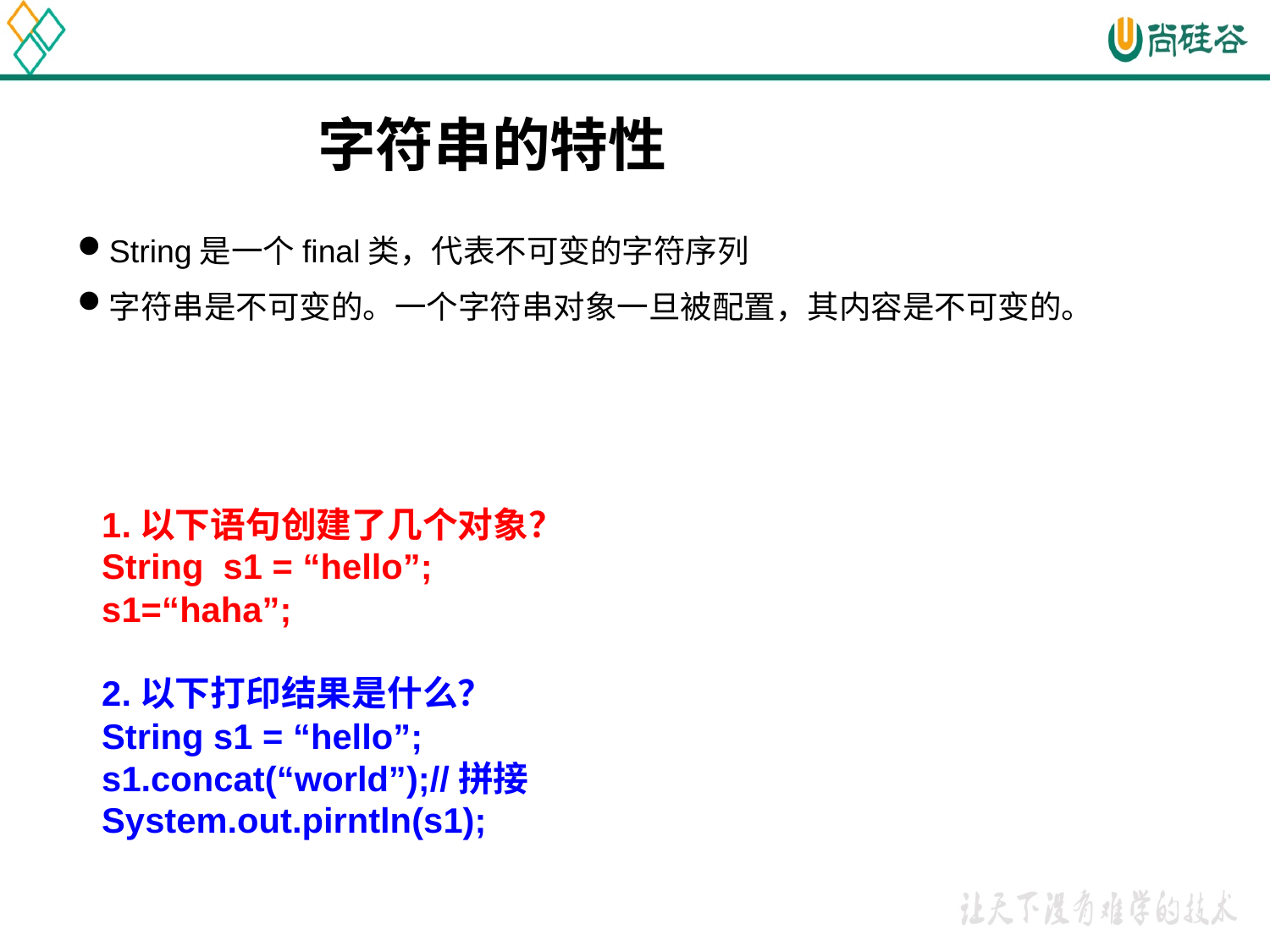

# 字符串的特性
String是一个final类，代表不可变的字符序列
字符串是不可变的。一个字符串对象一旦被配置，其内容是不可变的。
1.以下语句创建了几个对象？
String  s1 = “hello”;
s1=“haha”;

2.以下打印结果是什么？
String s1 = “hello”;
s1.concat(“world”);//拼接
System.out.pirntln(s1);